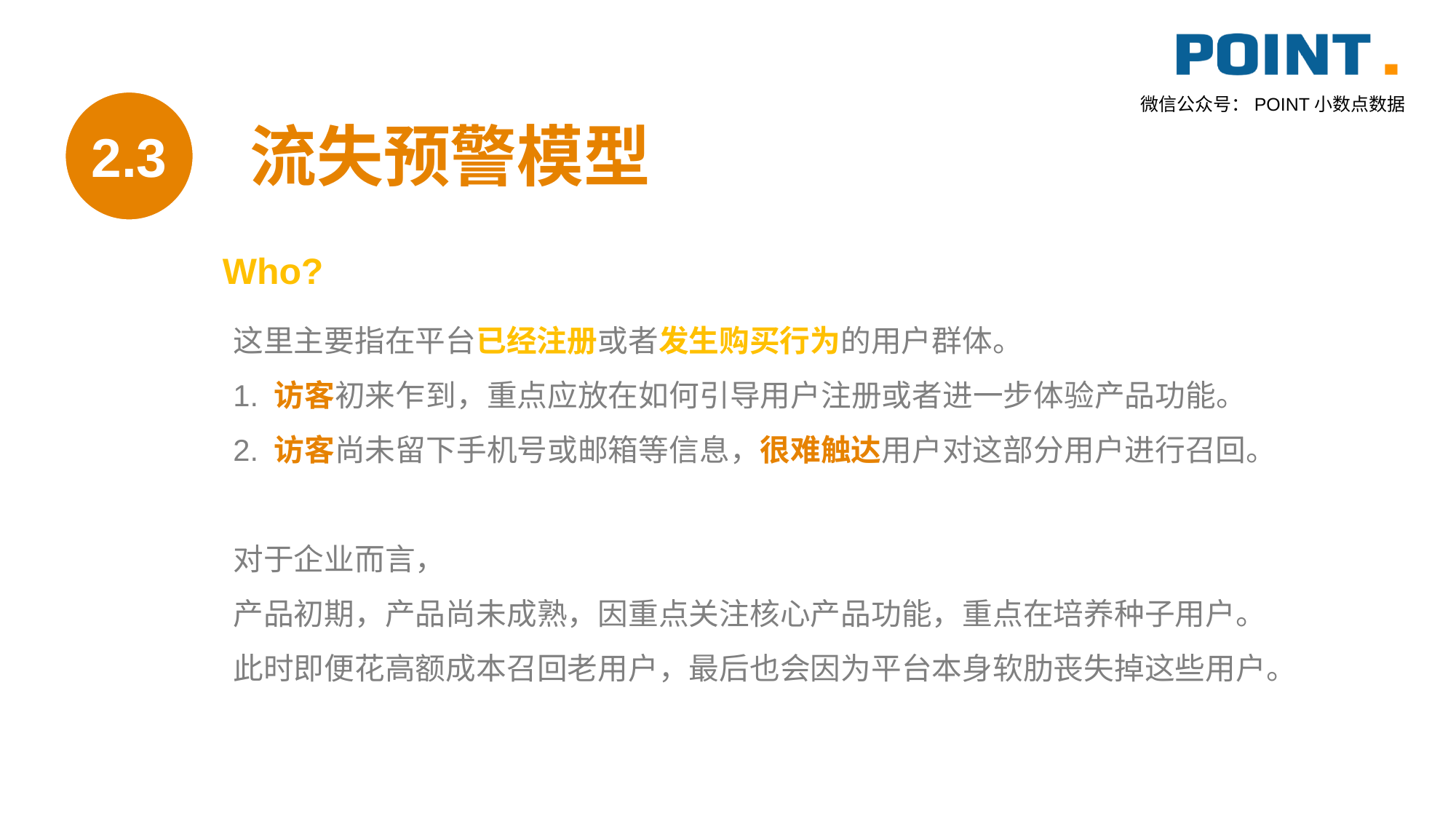

2.3
流失预警模型
Who?

这里主要指在平台已经注册或者发生购买行为的用户群体。
1. 访客初来乍到，重点应放在如何引导用户注册或者进一步体验产品功能。
2. 访客尚未留下手机号或邮箱等信息，很难触达用户对这部分用户进行召回。

对于企业而言，
产品初期，产品尚未成熟，因重点关注核心产品功能，重点在培养种子用户。
此时即便花高额成本召回老用户，最后也会因为平台本身软肋丧失掉这些用户。